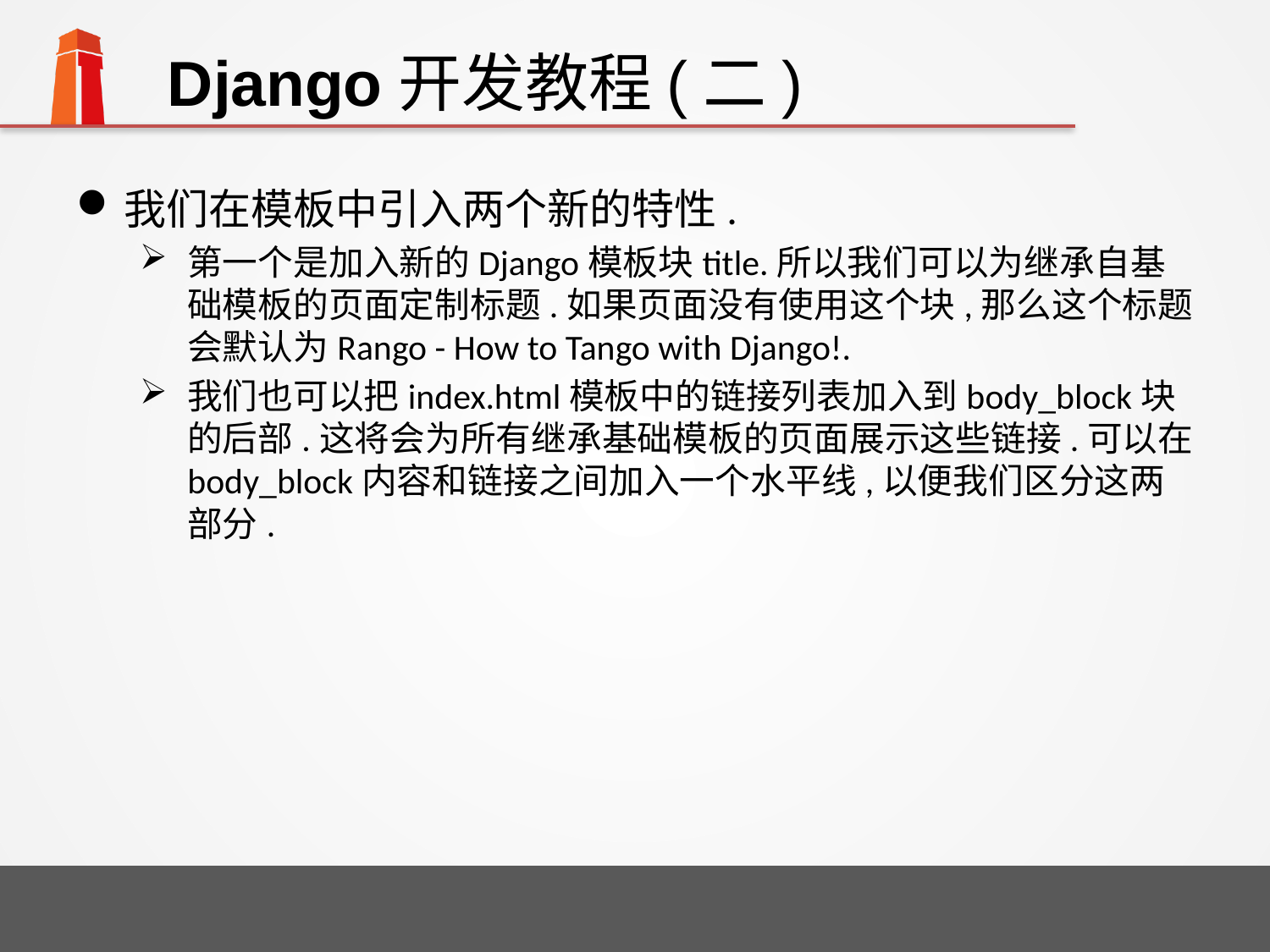

# Django开发教程(二)
我们在模板中引入两个新的特性.
第一个是加入新的Django模板块title.所以我们可以为继承自基础模板的页面定制标题.如果页面没有使用这个块,那么这个标题会默认为Rango - How to Tango with Django!.
我们也可以把index.html模板中的链接列表加入到body_block块的后部.这将会为所有继承基础模板的页面展示这些链接.可以在body_block内容和链接之间加入一个水平线,以便我们区分这两部分.